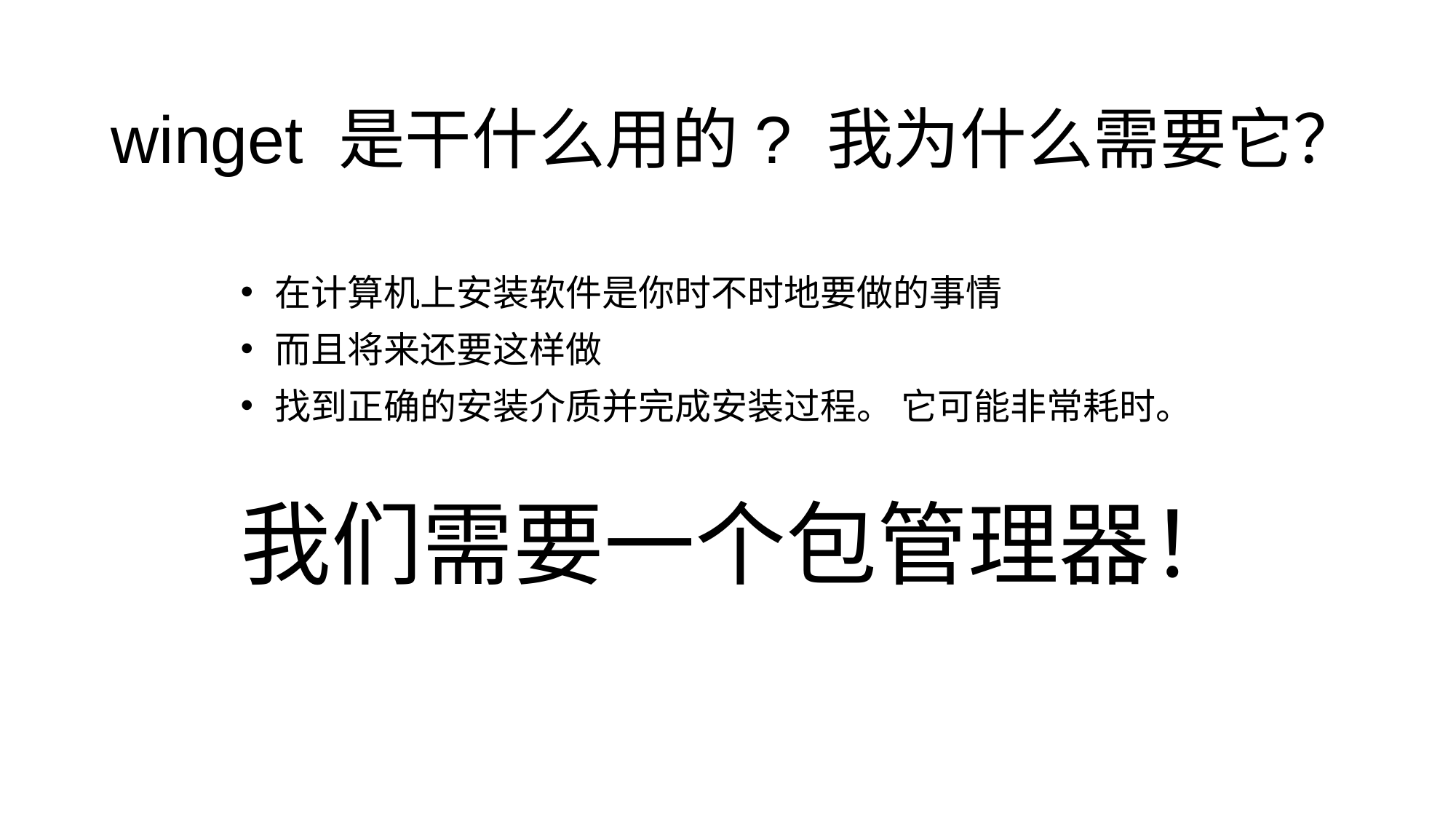

# winget 是干什么用的? 我为什么需要它？
在计算机上安装软件是你时不时地要做的事情
而且将来还要这样做
找到正确的安装介质并完成安装过程。 它可能非常耗时。
我们需要一个包管理器！